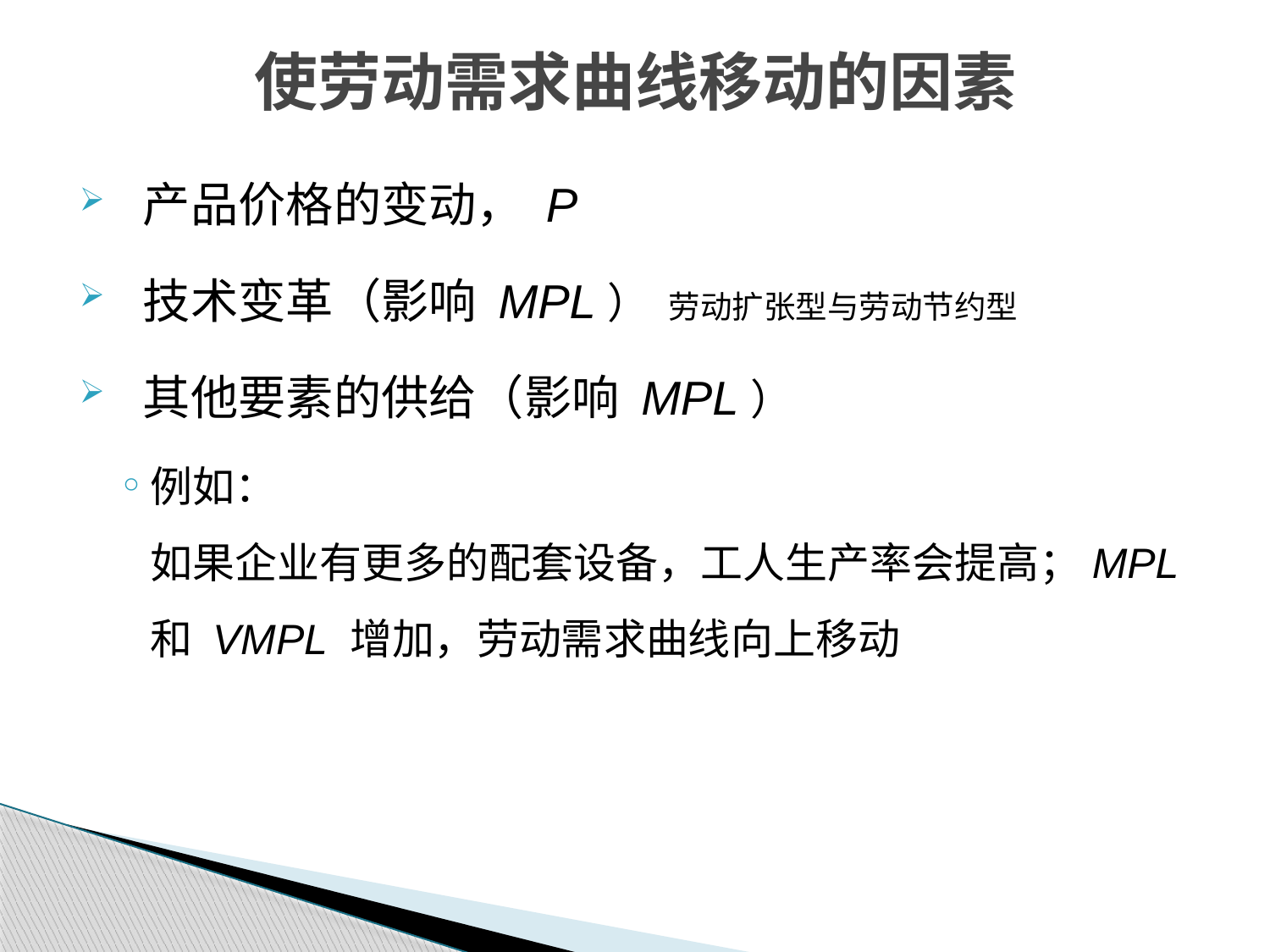

使劳动需求曲线移动的因素
产品价格的变动， P
技术变革（影响 MPL）  劳动扩张型与劳动节约型
其他要素的供给（影响 MPL）
例如：
如果企业有更多的配套设备，工人生产率会提高；MPL 和 VMPL 增加，劳动需求曲线向上移动